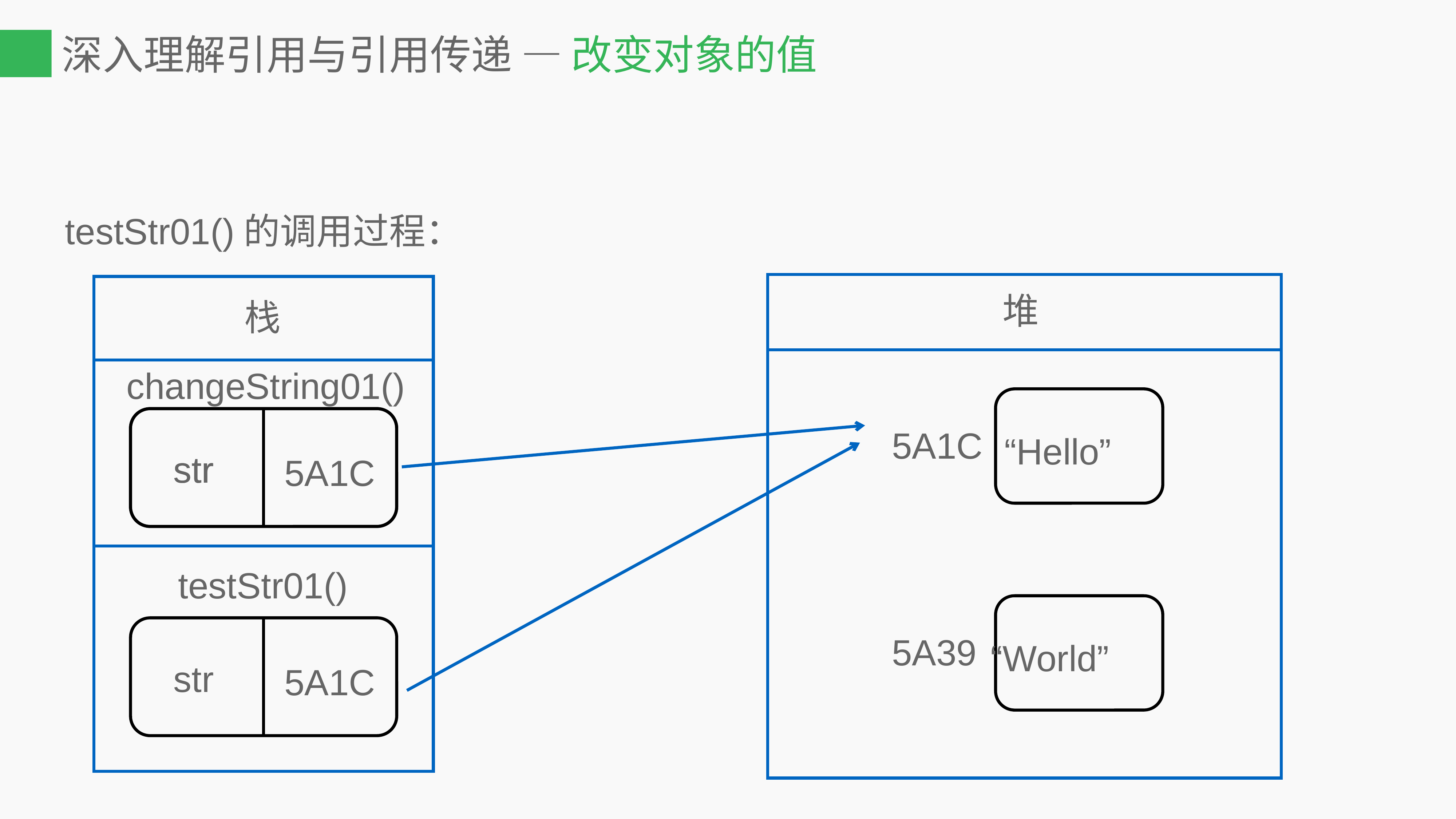

# 深入理解引用与引用传递 — 改变对象的值
testStr01()的调用过程：

堆

栈
changeString01()

5A1C
“Hello”

str

str
5A1C
testStr01()

5A39
“World”

str
5A1C